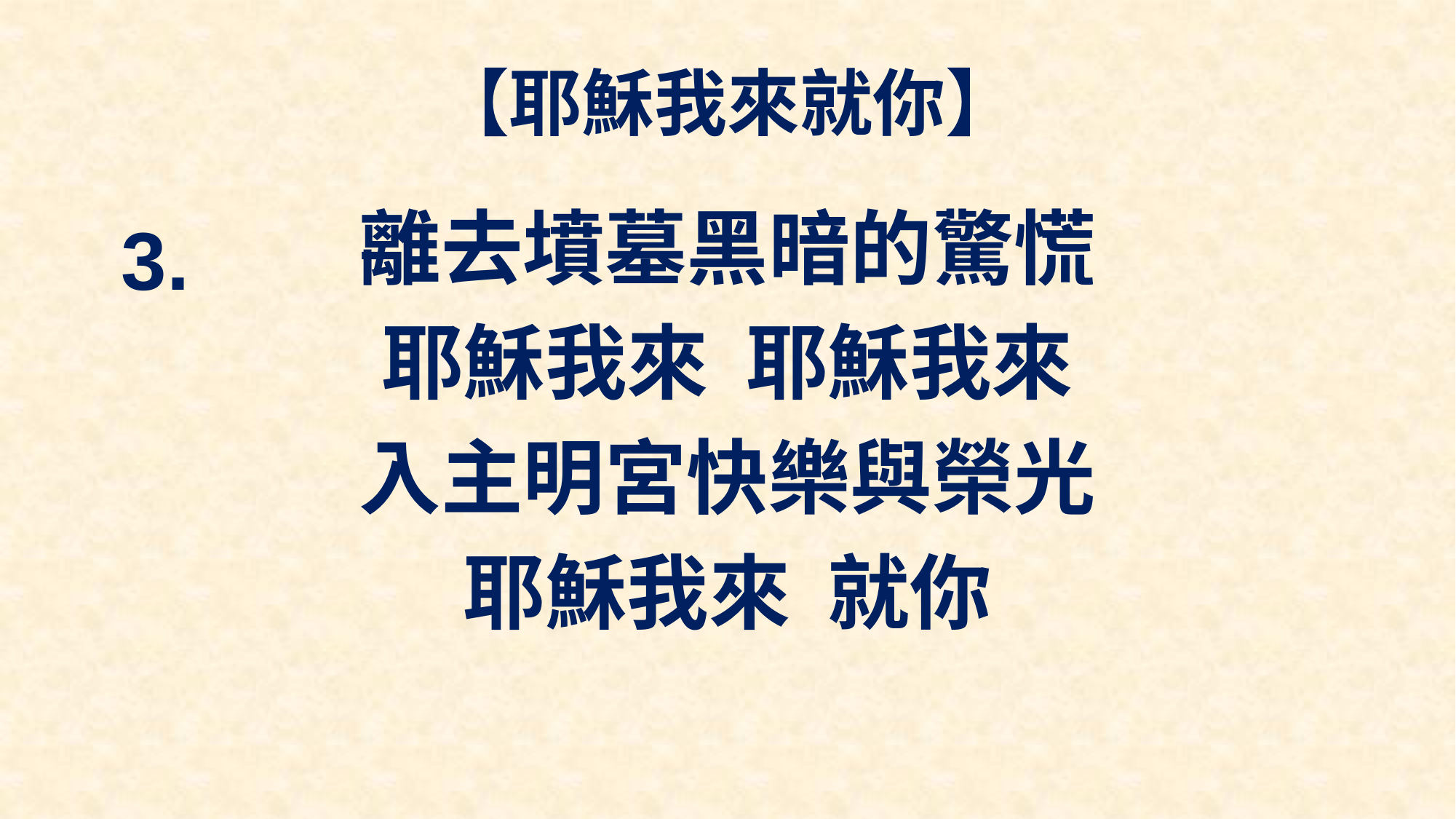

# 【耶穌我來就你】
離去墳墓黑暗的驚慌
耶穌我來  耶穌我來
入主明宮快樂與榮光
耶穌我來  就你
3.